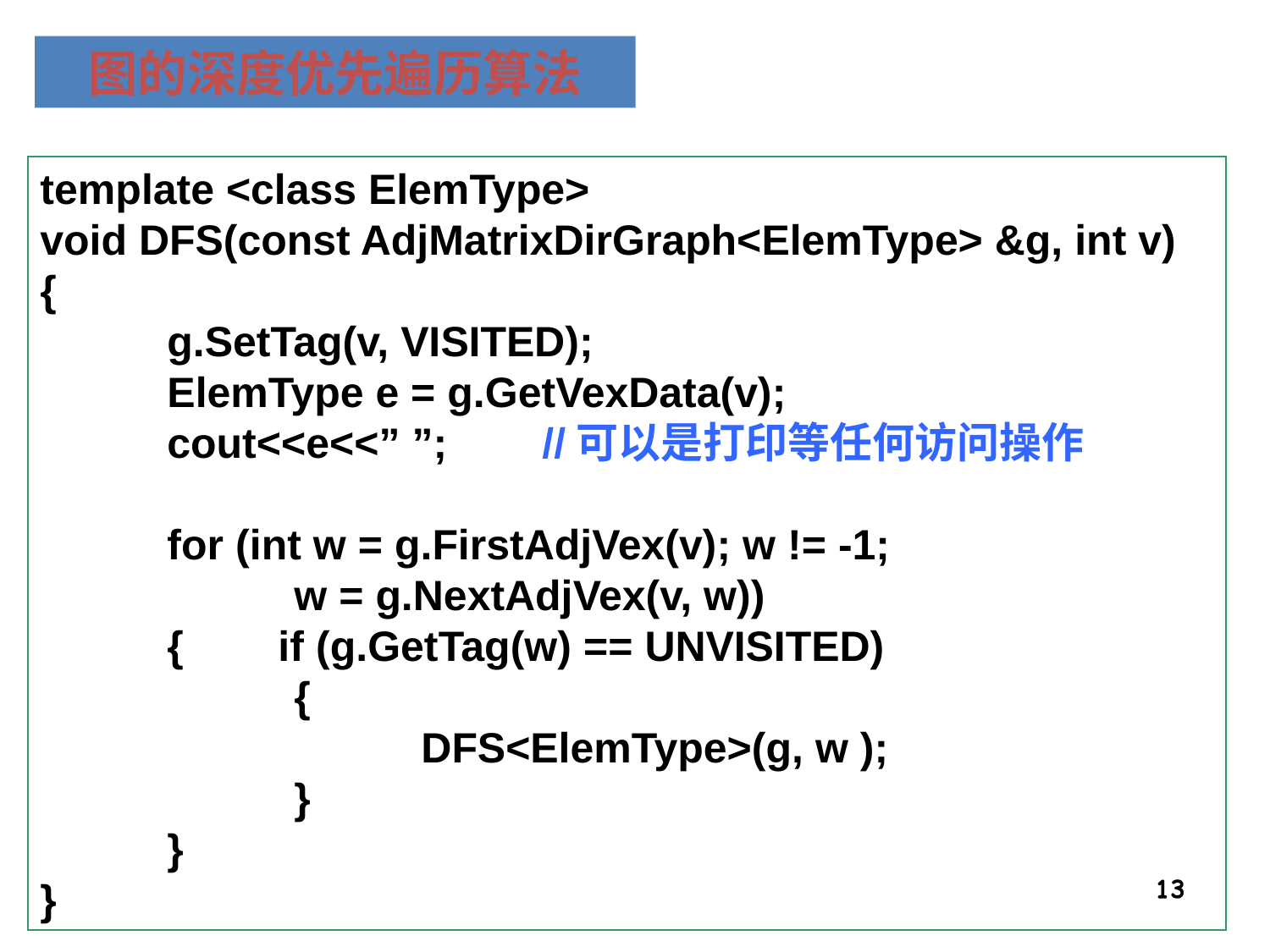

图的深度优先遍历算法
template <class ElemType>
void DFS(const AdjMatrixDirGraph<ElemType> &g, int v)
{
	g.SetTag(v, VISITED);
	ElemType e = g.GetVexData(v);
	cout<<e<<” ”;        //可以是打印等任何访问操作
	for (int w = g.FirstAdjVex(v); w != -1;
		w = g.NextAdjVex(v, w))
	{        if (g.GetTag(w) == UNVISITED)
		{
			DFS<ElemType>(g, w );
		}
	}
}
13